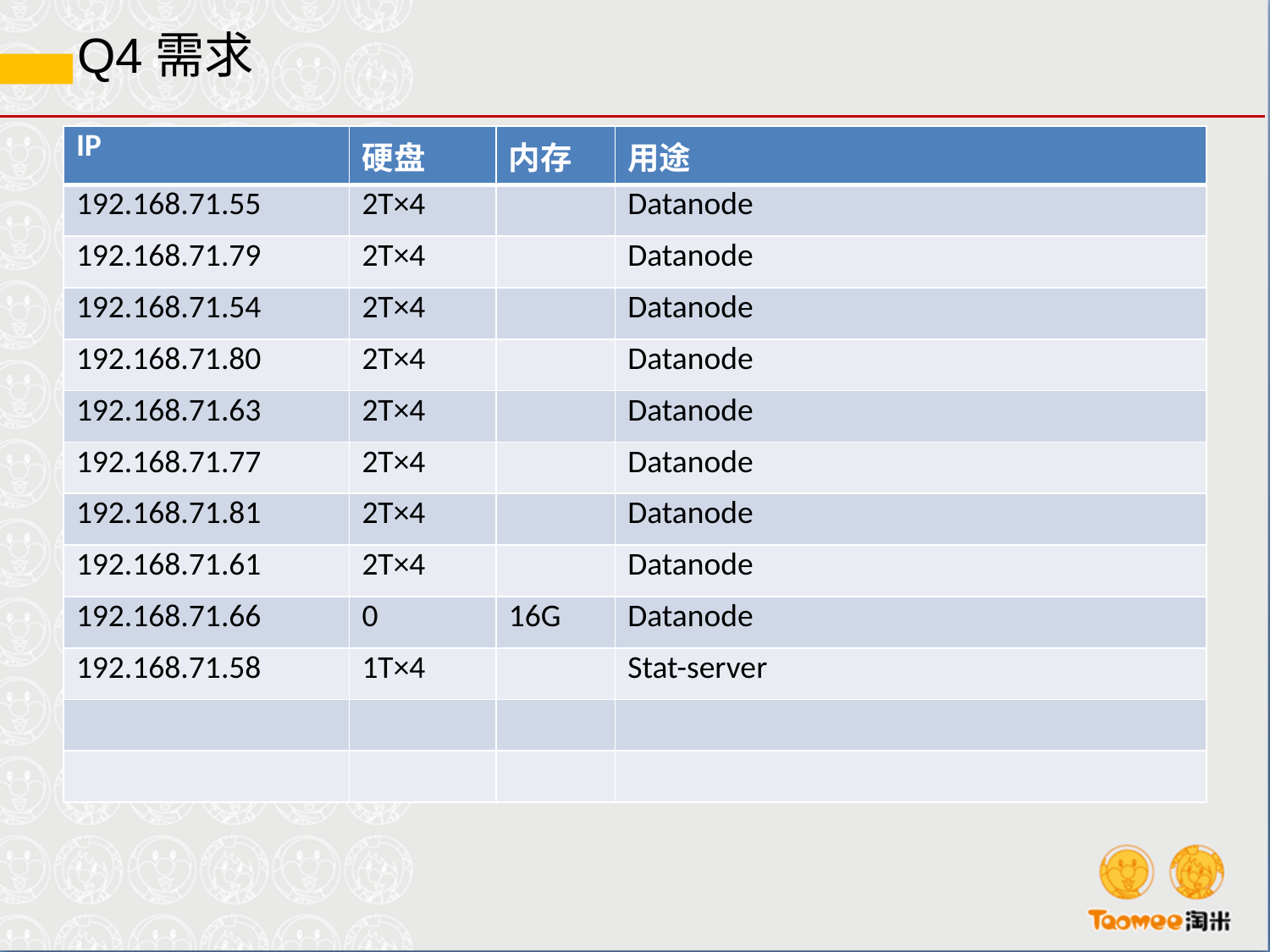

# Q4需求
| IP | 硬盘 | 内存 | 用途 |
| --- | --- | --- | --- |
| 192.168.71.55 | 2T×4 |  | Datanode |
| 192.168.71.79 | 2T×4 |  | Datanode |
| 192.168.71.54 | 2T×4 |  | Datanode |
| 192.168.71.80 | 2T×4 |  | Datanode |
| 192.168.71.63 | 2T×4 |  | Datanode |
| 192.168.71.77 | 2T×4 |  | Datanode |
| 192.168.71.81 | 2T×4 |  | Datanode |
| 192.168.71.61 | 2T×4 |  | Datanode |
| 192.168.71.66 | 0 | 16G | Datanode |
| 192.168.71.58 | 1T×4 |  | Stat-server |
|  |  |  |  |
|  |  |  |  |